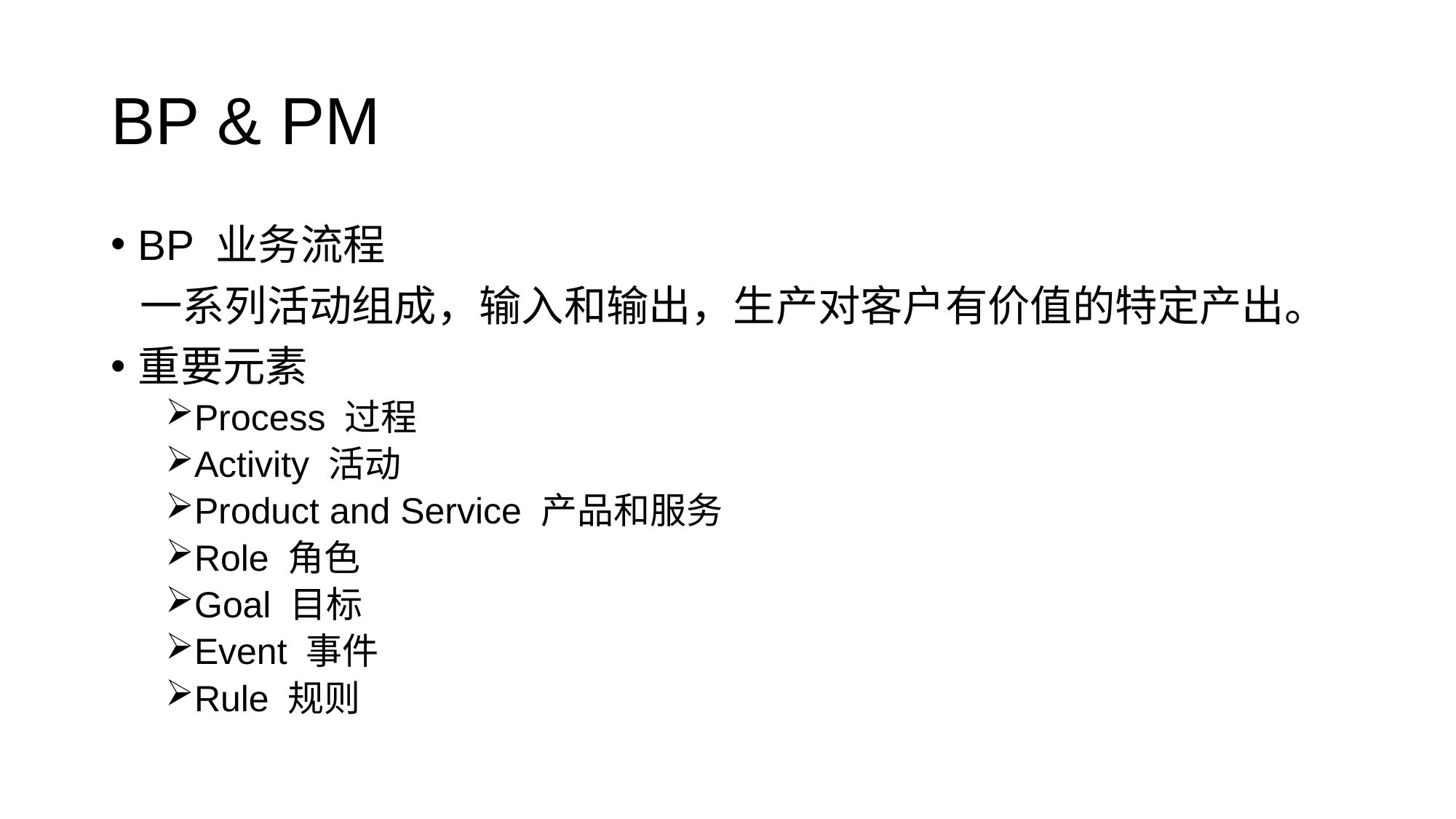

# BP & PM
BP 业务流程
  一系列活动组成，输入和输出，生产对客户有价值的特定产出。
重要元素
Process 过程
Activity 活动
Product and Service 产品和服务
Role 角色
Goal 目标
Event 事件
Rule 规则